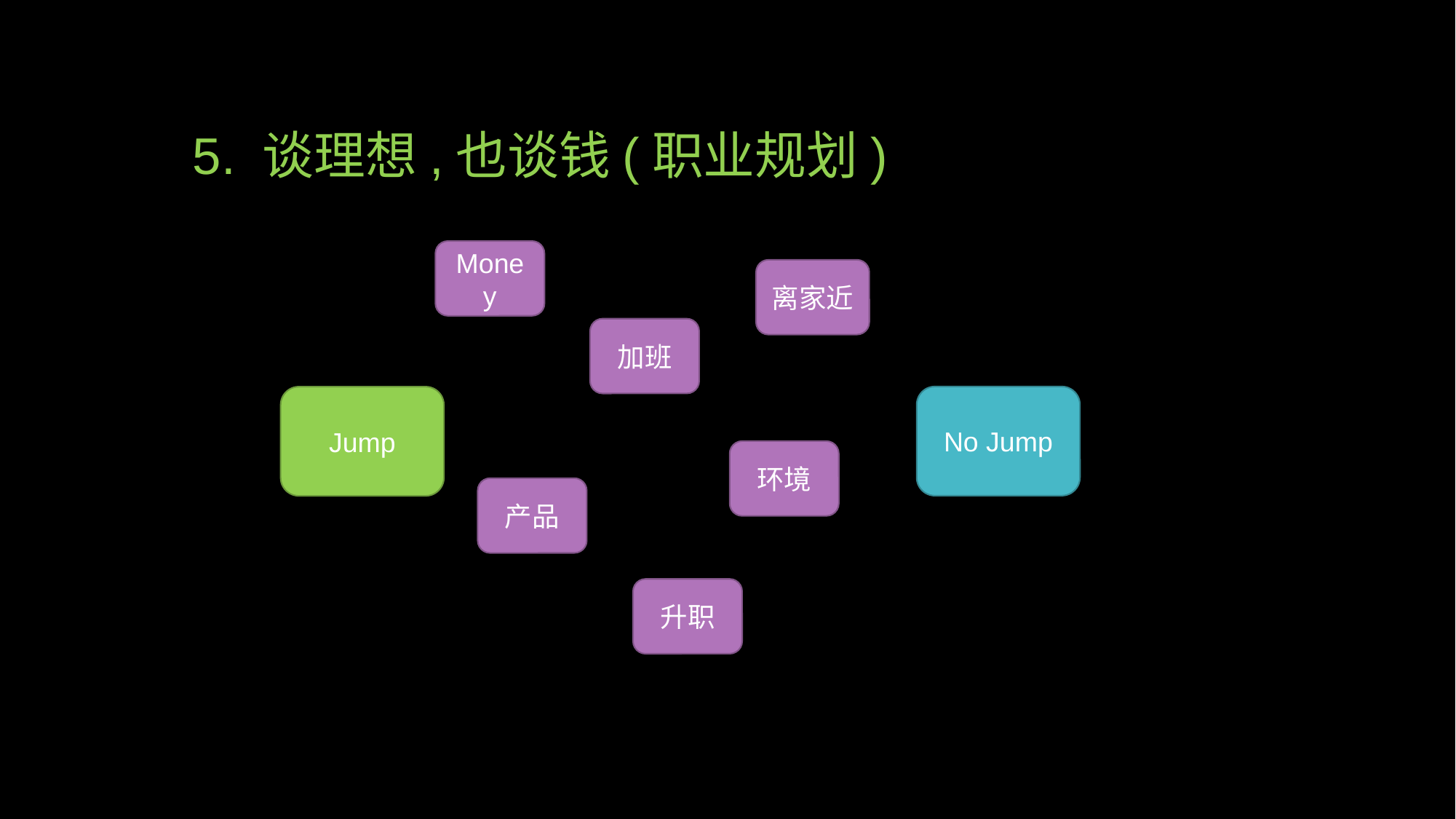

# 5. 谈理想,也谈钱(职业规划)
Money
离家近
加班
No Jump
Jump
环境
产品
升职